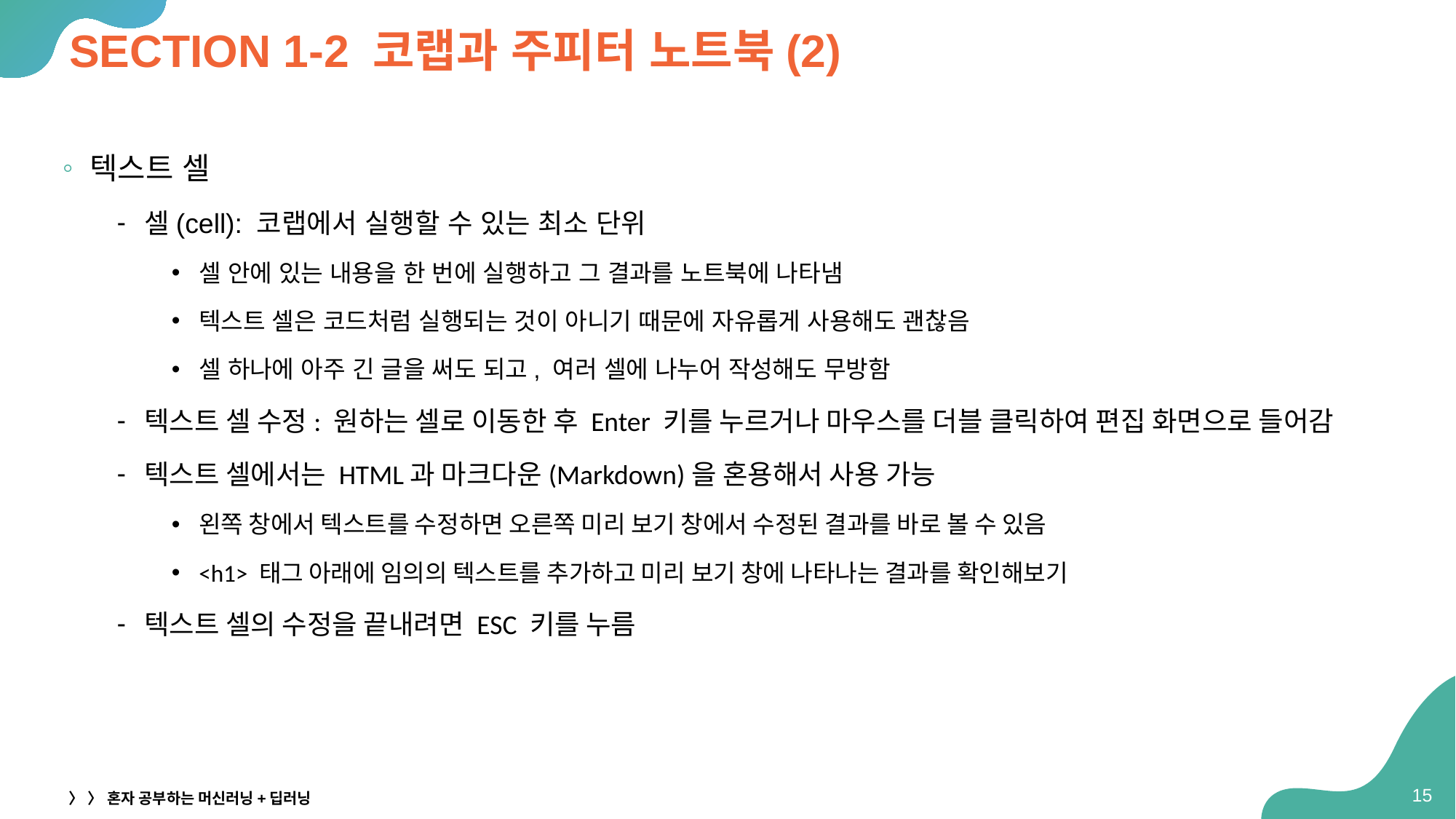

# SECTION 1-2 코랩과 주피터 노트북(2)
텍스트 셀
셀(cell): 코랩에서 실행할 수 있는 최소 단위
셀 안에 있는 내용을 한 번에 실행하고 그 결과를 노트북에 나타냄
텍스트 셀은 코드처럼 실행되는 것이 아니기 때문에 자유롭게 사용해도 괜찮음
셀 하나에 아주 긴 글을 써도 되고, 여러 셀에 나누어 작성해도 무방함
텍스트 셀 수정: 원하는 셀로 이동한 후 Enter 키를 누르거나 마우스를 더블 클릭하여 편집 화면으로 들어감
텍스트 셀에서는 HTML과 마크다운(Markdown)을 혼용해서 사용 가능
왼쪽 창에서 텍스트를 수정하면 오른쪽 미리 보기 창에서 수정된 결과를 바로 볼 수 있음
<h1> 태그 아래에 임의의 텍스트를 추가하고 미리 보기 창에 나타나는 결과를 확인해보기
텍스트 셀의 수정을 끝내려면 ESC 키를 누름
15
〉 〉 혼자 공부하는 머신러닝+딥러닝